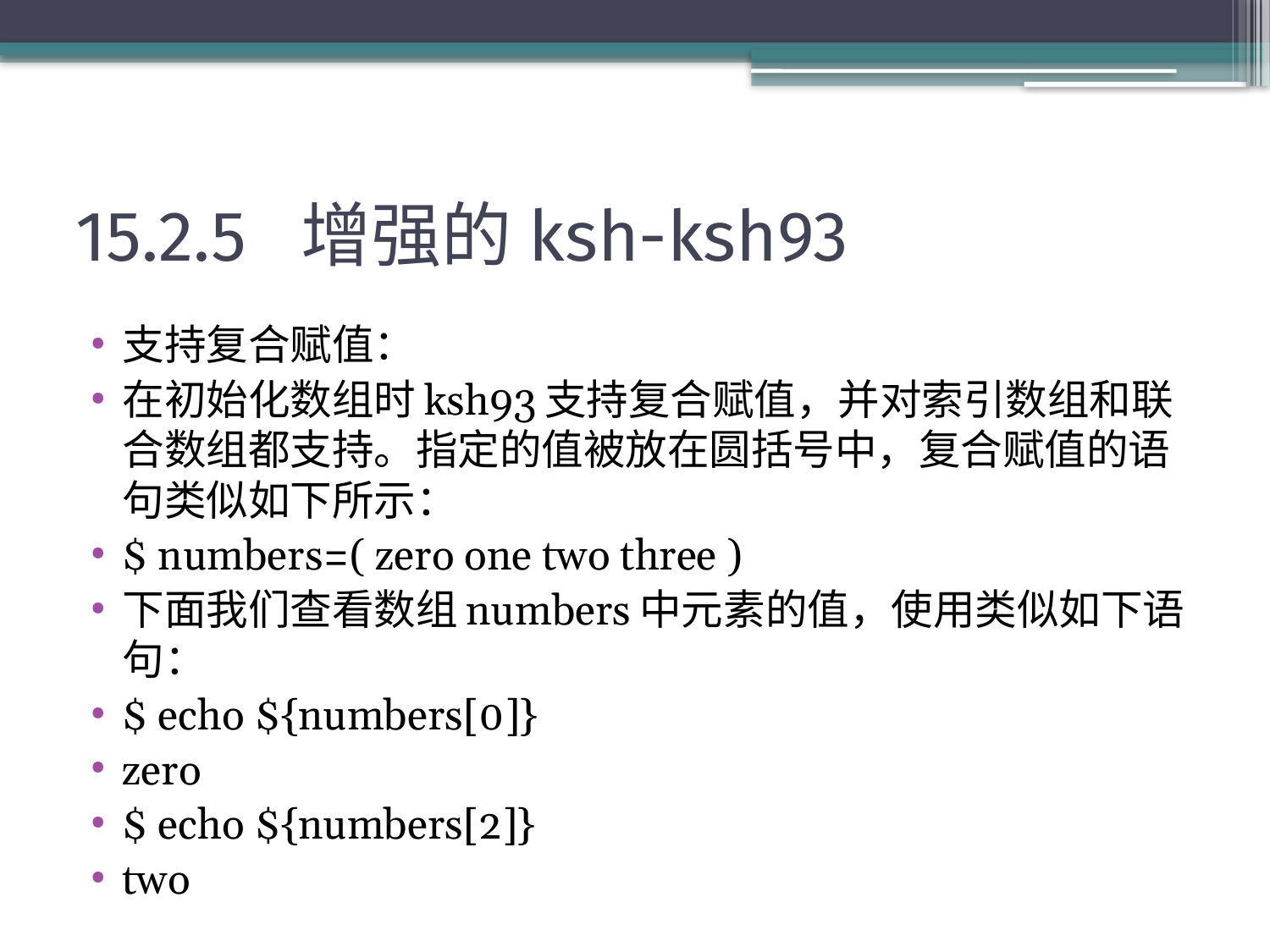

# 15.2.5  增强的ksh-ksh93
支持复合赋值：
在初始化数组时ksh93支持复合赋值，并对索引数组和联合数组都支持。指定的值被放在圆括号中，复合赋值的语句类似如下所示：
$ numbers=( zero one two three )
下面我们查看数组numbers中元素的值，使用类似如下语句：
$ echo ${numbers[0]}
zero
$ echo ${numbers[2]}
two